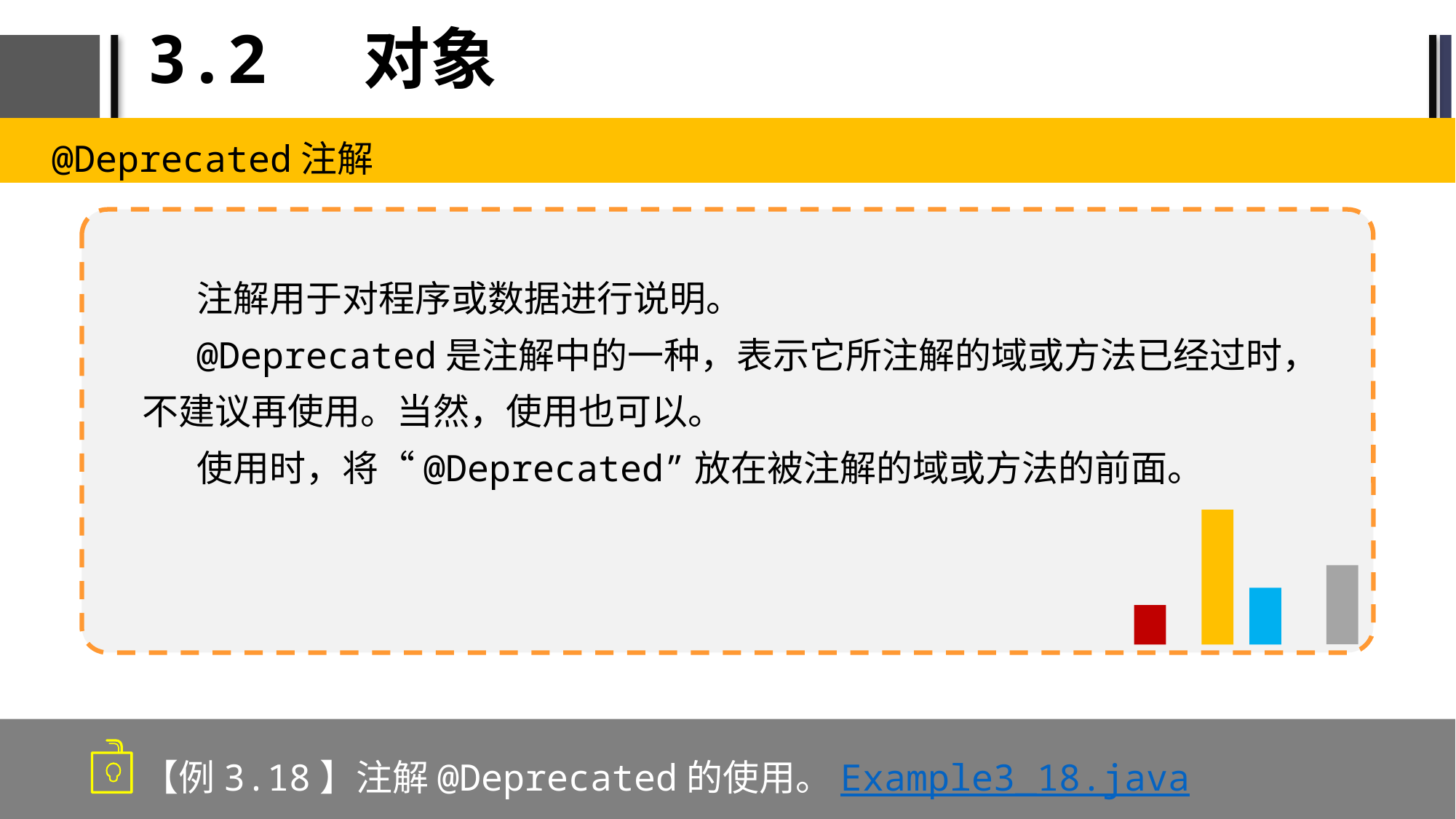

# 3.2  对象

@Deprecated注解

注解用于对程序或数据进行说明。
@Deprecated是注解中的一种，表示它所注解的域或方法已经过时，不建议再使用。当然，使用也可以。
使用时，将“@Deprecated”放在被注解的域或方法的前面。

【例3.18】注解@Deprecated的使用。Example3_18.java